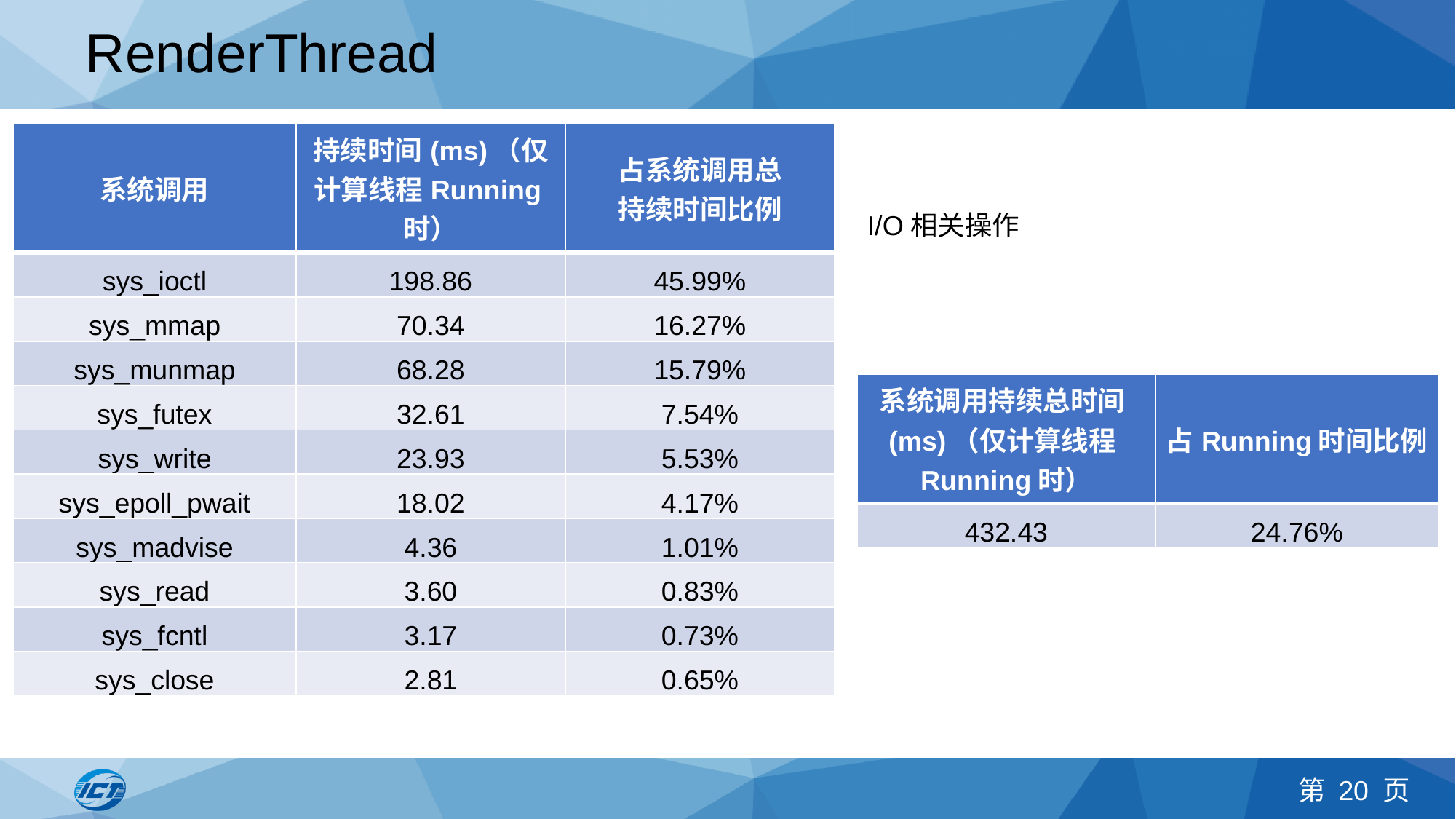

# RenderThread
| 系统调用 | 持续时间(ms)（仅计算线程Running时） | 占系统调用总 持续时间比例 |
| --- | --- | --- |
| sys\_ioctl | 198.86 | 45.99% |
| sys\_mmap | 70.34 | 16.27% |
| sys\_munmap | 68.28 | 15.79% |
| sys\_futex | 32.61 | 7.54% |
| sys\_write | 23.93 | 5.53% |
| sys\_epoll\_pwait | 18.02 | 4.17% |
| sys\_madvise | 4.36 | 1.01% |
| sys\_read | 3.60 | 0.83% |
| sys\_fcntl | 3.17 | 0.73% |
| sys\_close | 2.81 | 0.65% |
I/O相关操作
| 系统调用持续总时间(ms)（仅计算线程Running时） | 占Running时间比例 |
| --- | --- |
| 432.43 | 24.76% |
第 20 页